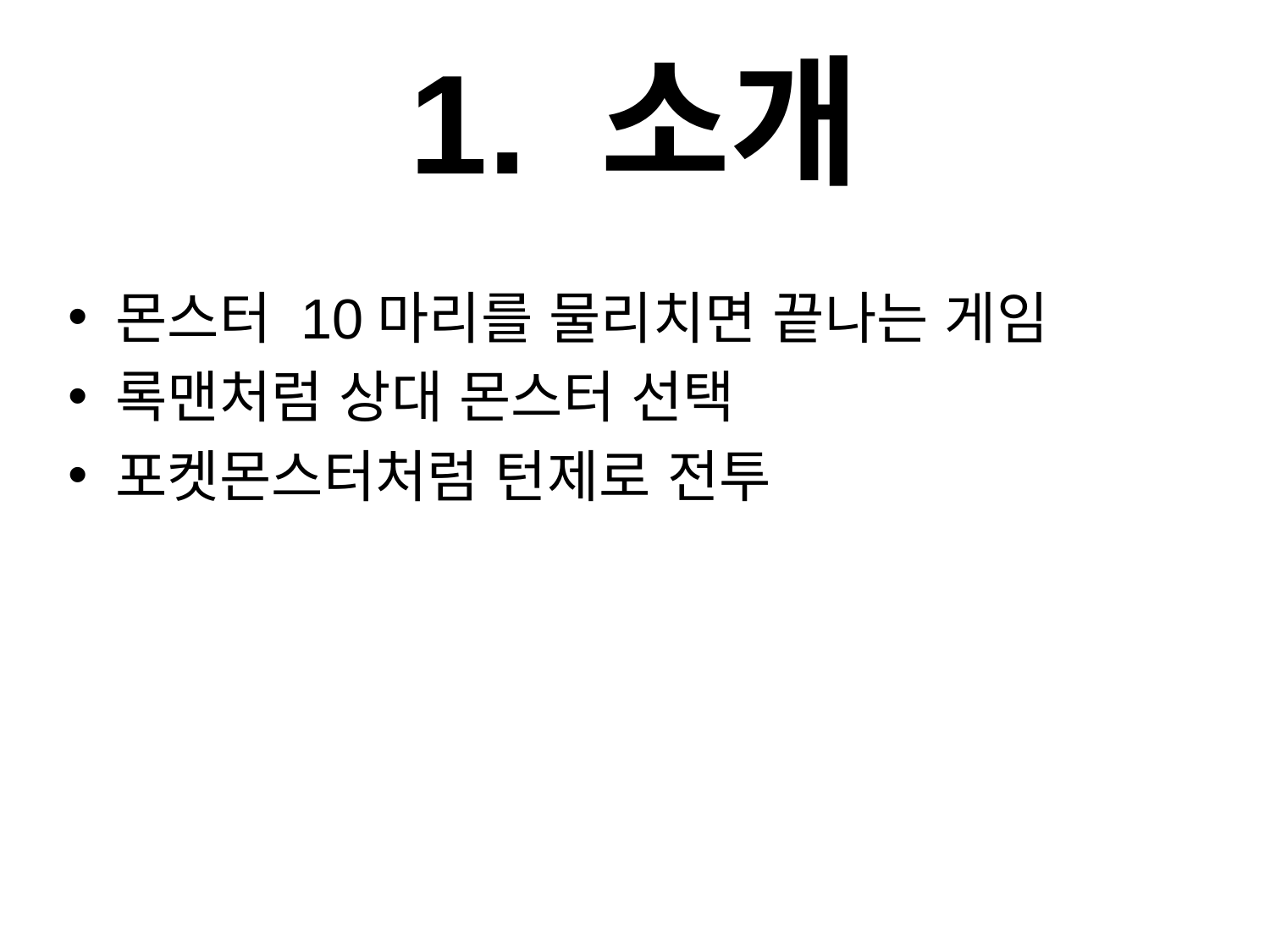

# 1. 소개
몬스터 10마리를 물리치면 끝나는 게임
록맨처럼 상대 몬스터 선택
포켓몬스터처럼 턴제로 전투